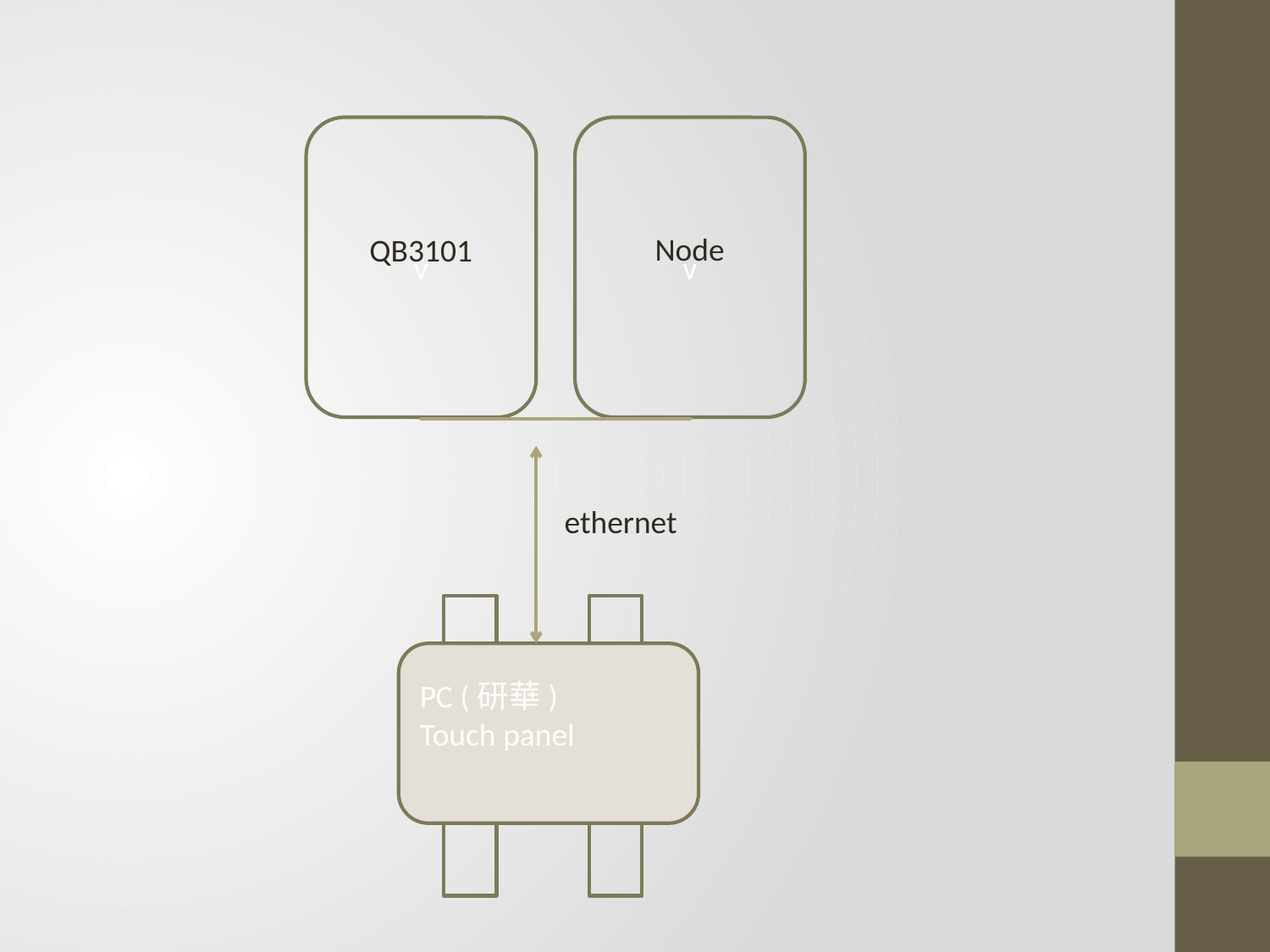

v
v
Node
QB3101
ethernet

PC (研華)
Touch panel